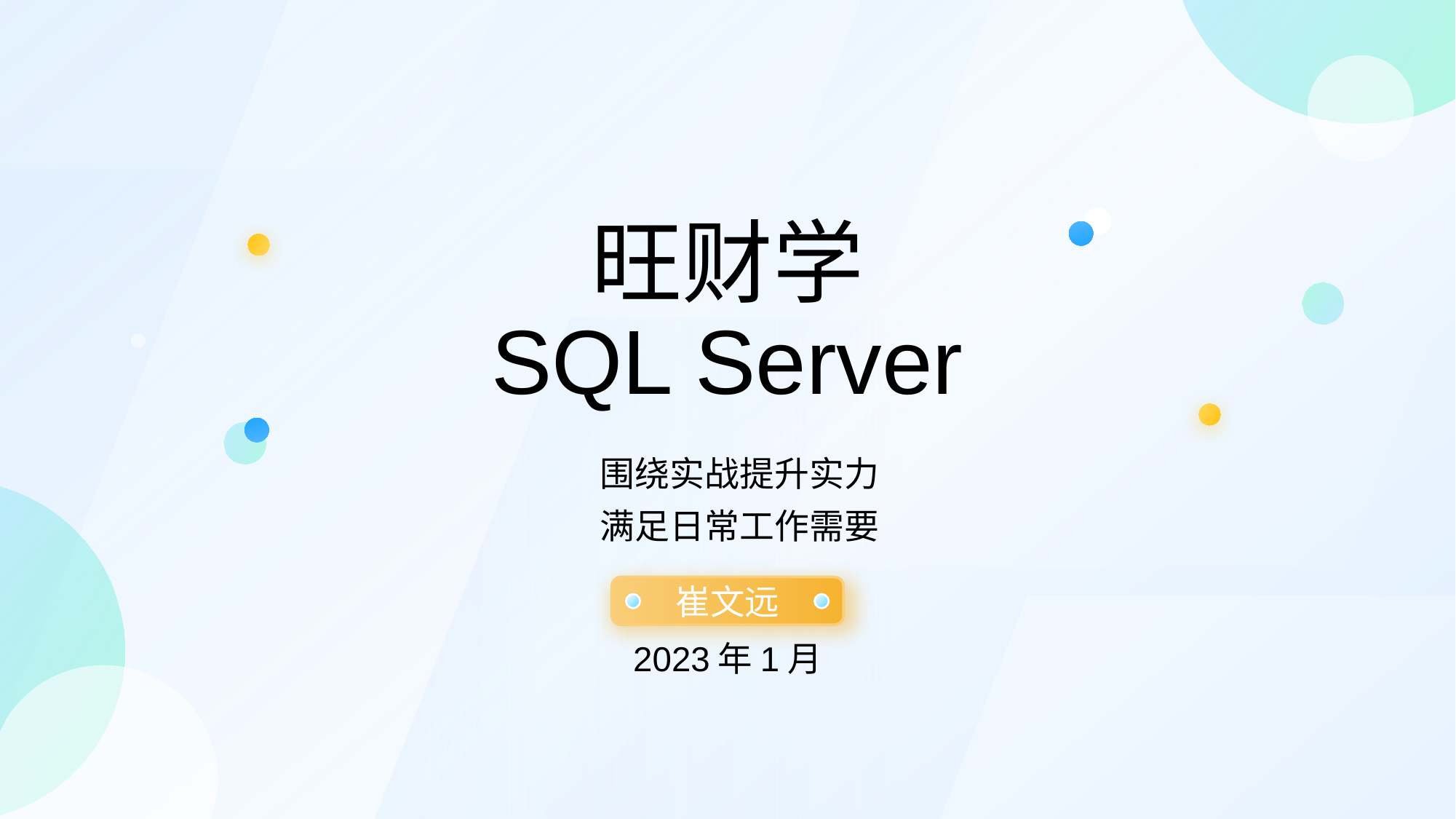

# 旺财学 SQL Server
围绕实战提升实力
满足日常工作需要
崔文远
2023年1月